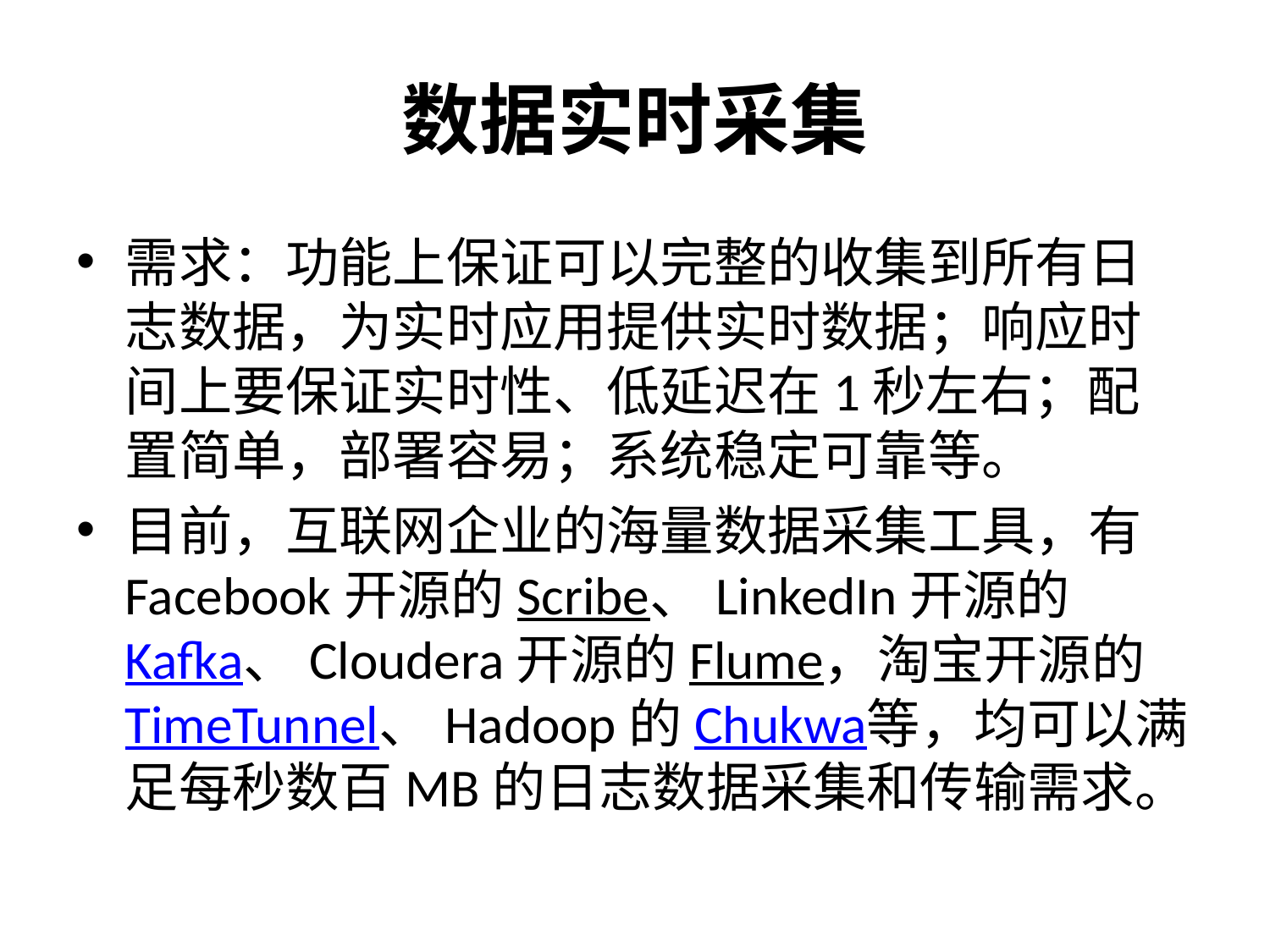

# 数据实时采集
需求：功能上保证可以完整的收集到所有日志数据，为实时应用提供实时数据；响应时间上要保证实时性、低延迟在1秒左右；配置简单，部署容易；系统稳定可靠等。
目前，互联网企业的海量数据采集工具，有Facebook开源的Scribe、LinkedIn开源的Kafka、Cloudera开源的Flume，淘宝开源的TimeTunnel、Hadoop的Chukwa等，均可以满足每秒数百MB的日志数据采集和传输需求。